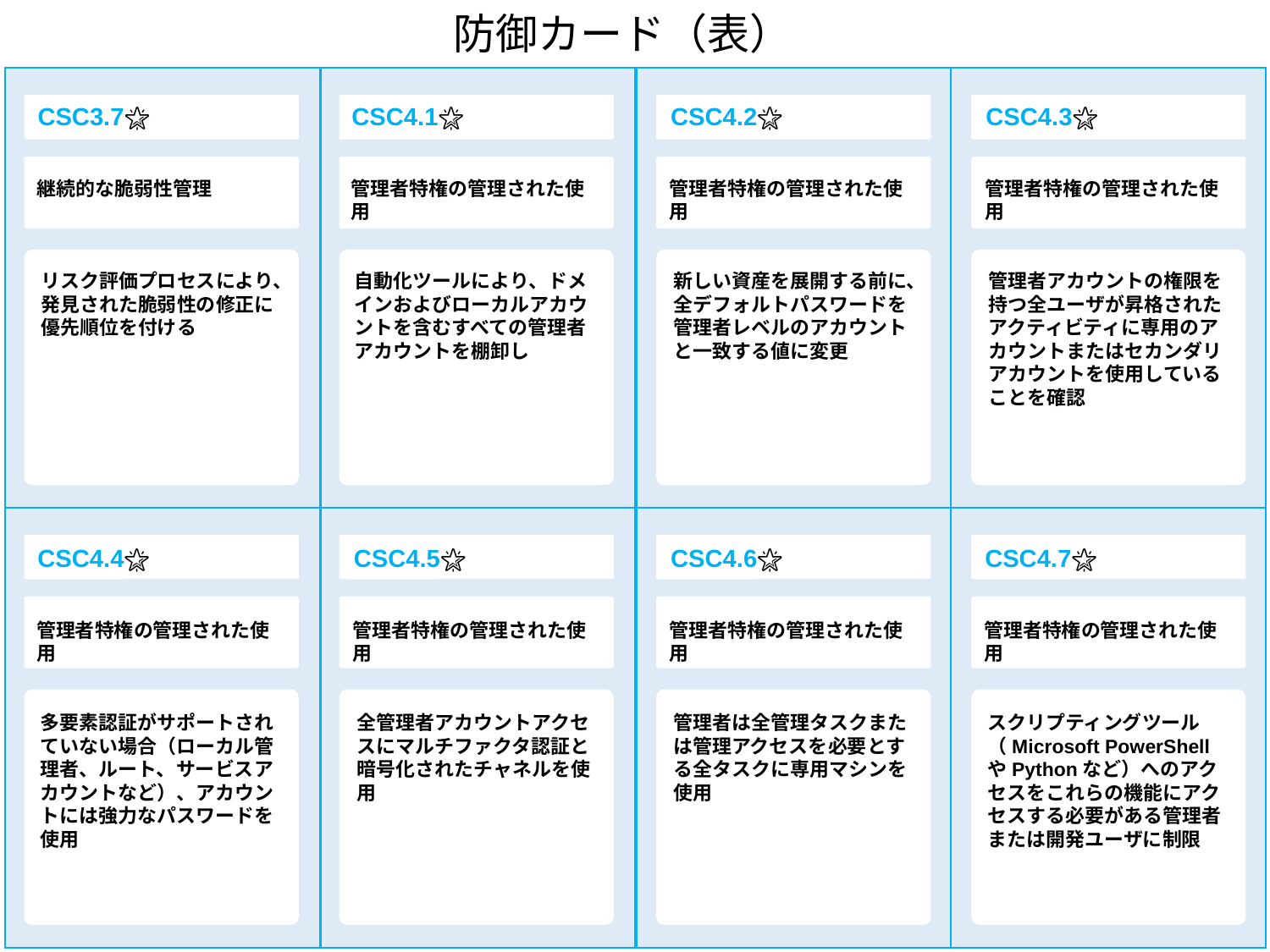

防御カード（表）

CSC3.7🌟

CSC4.1🌟

CSC4.2🌟

CSC4.3🌟

継続的な脆弱性管理
管理者特権の管理された使用
管理者特権の管理された使用
管理者特権の管理された使用

リスク評価プロセスにより、発見された脆弱性の修正に優先順位を付ける
自動化ツールにより、ドメインおよびローカルアカウントを含むすべての管理者アカウントを棚卸し
新しい資産を展開する前に、全デフォルトパスワードを管理者レベルのアカウントと一致する値に変更
管理者アカウントの権限を持つ全ユーザが昇格されたアクティビティに専用のアカウントまたはセカンダリアカウントを使用していることを確認

CSC4.4🌟
CSC4.5🌟
CSC4.6🌟
CSC4.7🌟

管理者特権の管理された使用
管理者特権の管理された使用
管理者特権の管理された使用
管理者特権の管理された使用

多要素認証がサポートされていない場合（ローカル管理者、ルート、サービスアカウントなど）、アカウントには強力なパスワードを使用
全管理者アカウントアクセスにマルチファクタ認証と暗号化されたチャネルを使用
管理者は全管理タスクまたは管理アクセスを必要とする全タスクに専用マシンを使用
スクリプティングツール（Microsoft PowerShellやPythonなど）へのアクセスをこれらの機能にアクセスする必要がある管理者または開発ユーザに制限